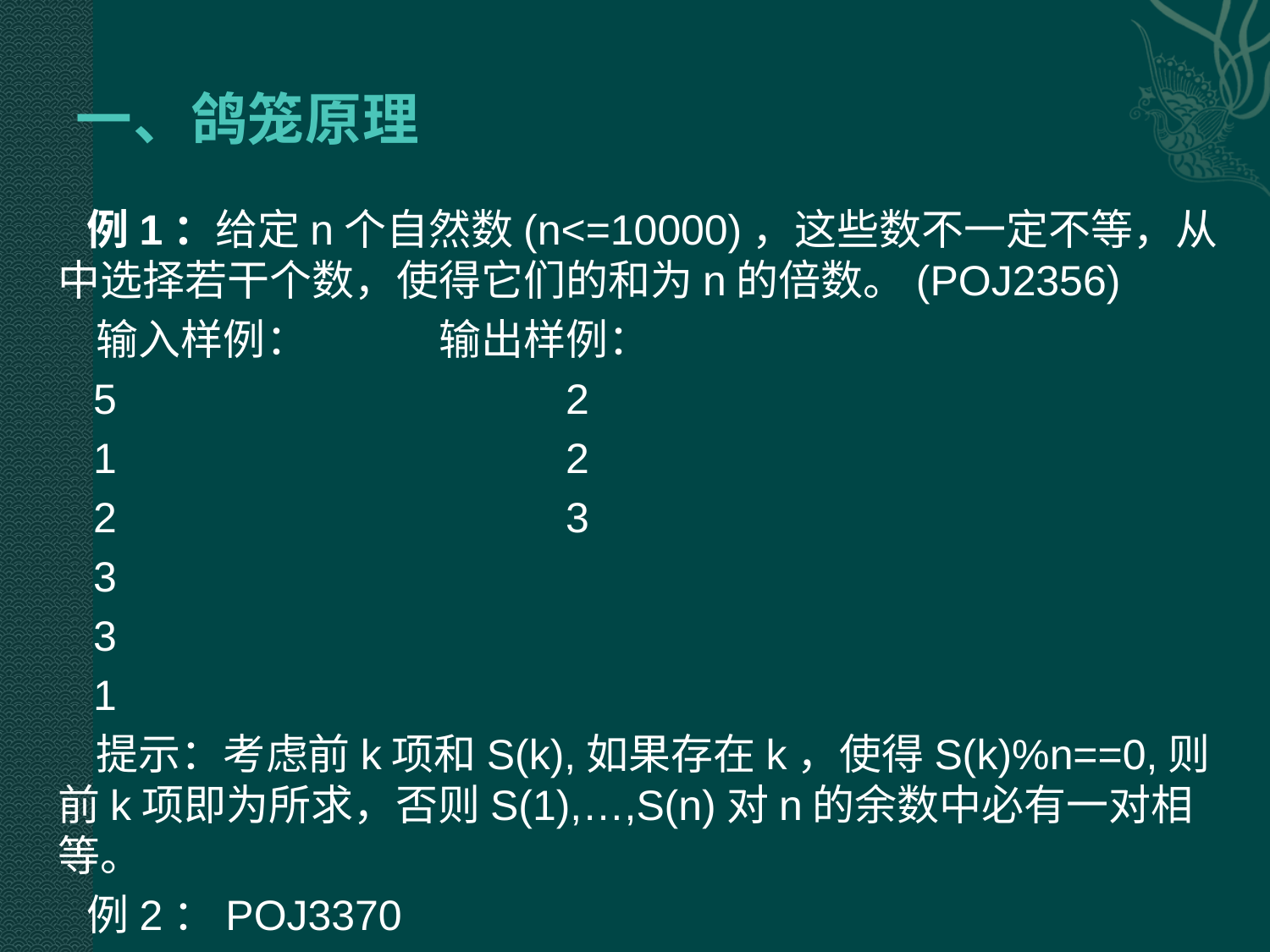

# 一、鸽笼原理
  例1：给定n个自然数(n<=10000)，这些数不一定不等，从中选择若干个数，使得它们的和为n的倍数。(POJ2356)
   输入样例：       	输出样例：
   5				2
   1				2
   2				3
   3
   3
   1
   提示：考虑前k项和S(k),如果存在k，使得S(k)%n==0,则前k项即为所求，否则S(1),…,S(n)对n的余数中必有一对相等。
  例2：POJ3370